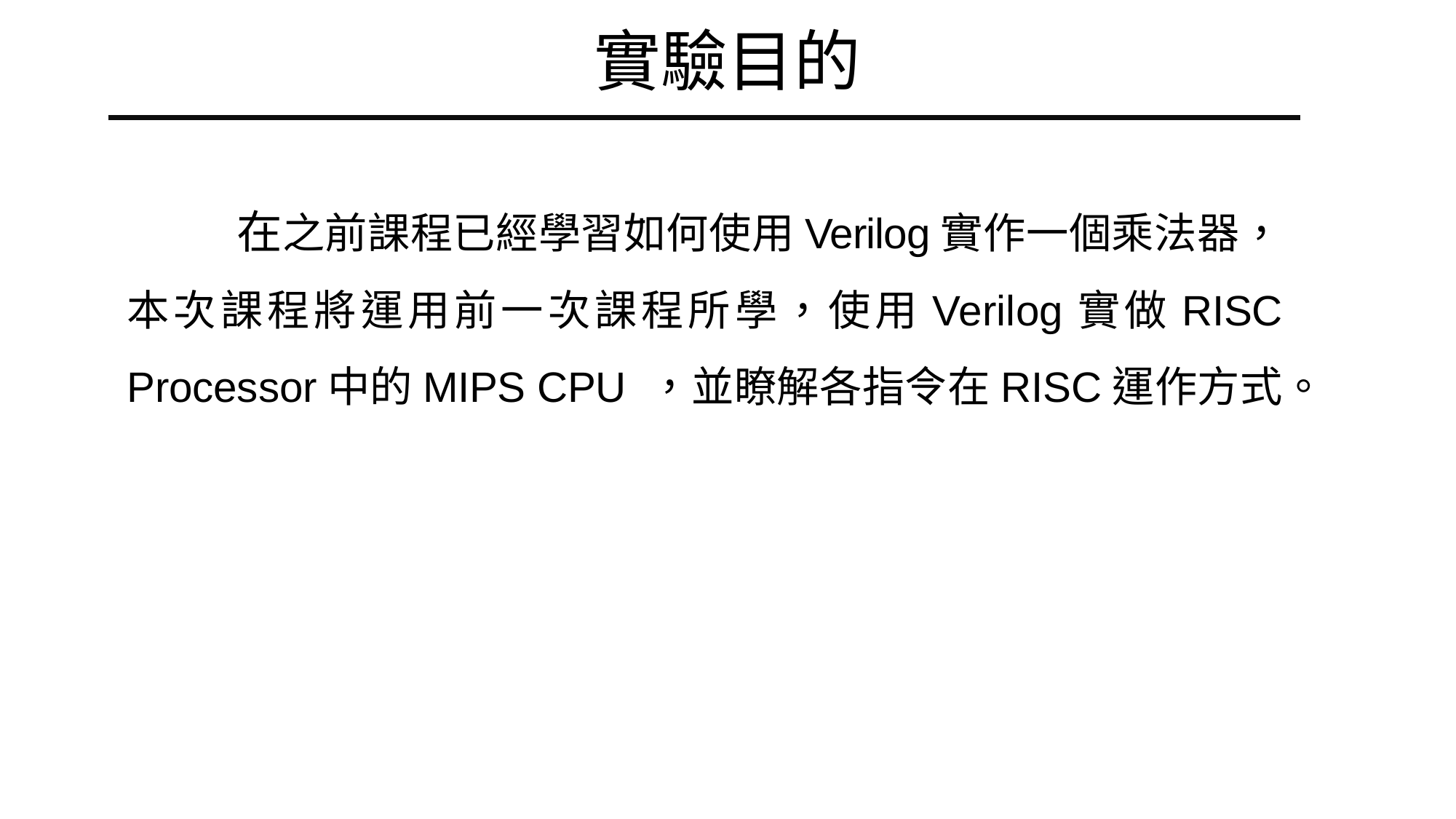

實驗目的
		在之前課程已經學習如何使用Verilog實作一個乘法器，本次課程將運用前一次課程所學，使用Verilog實做RISC Processor中的MIPS CPU ，並瞭解各指令在RISC運作方式。